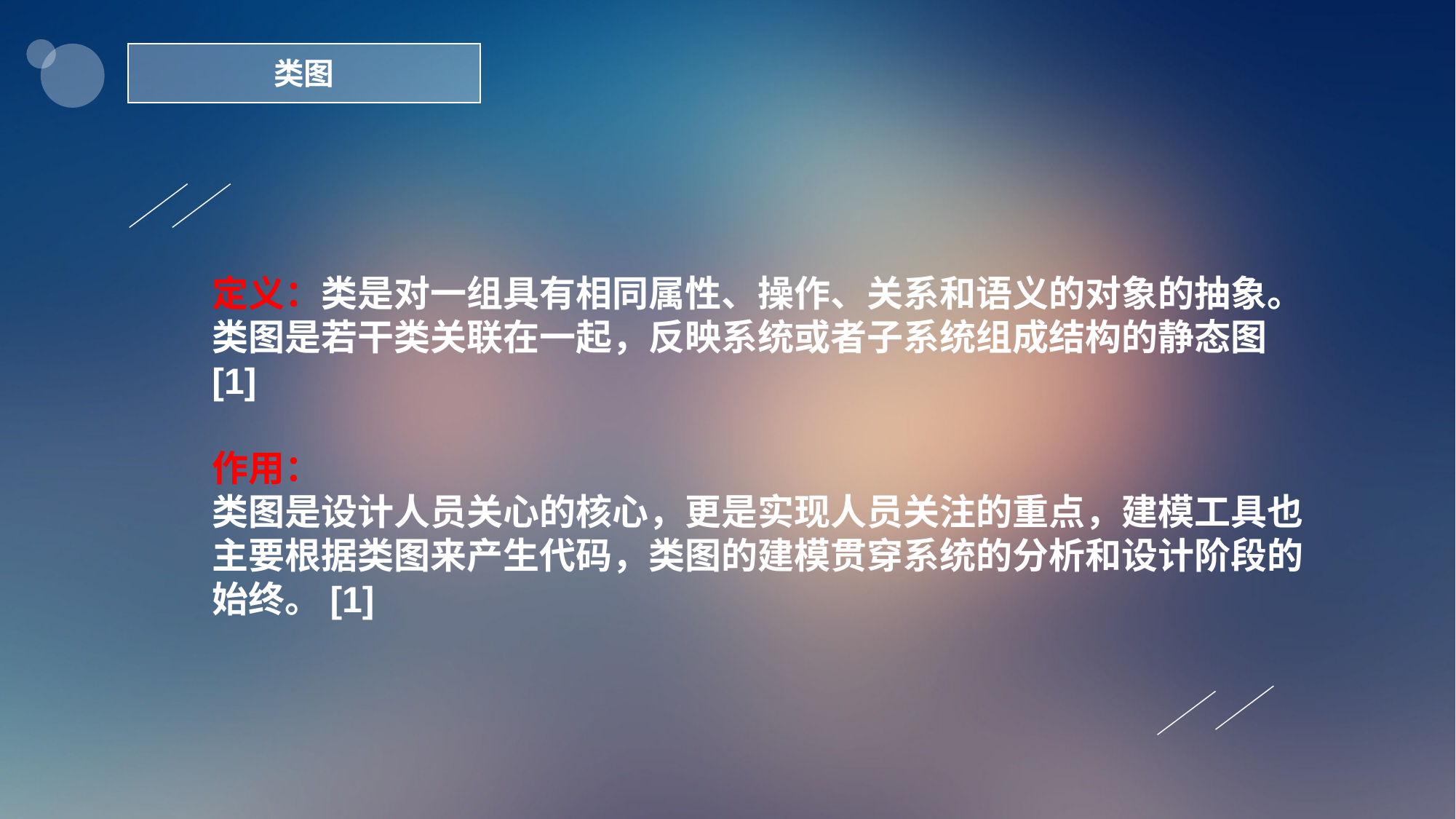

类图

定义：类是对一组具有相同属性、操作、关系和语义的对象的抽象。类图是若干类关联在一起，反映系统或者子系统组成结构的静态图[1]

作用：
类图是设计人员关心的核心，更是实现人员关注的重点，建模工具也主要根据类图来产生代码，类图的建模贯穿系统的分析和设计阶段的始终。[1]